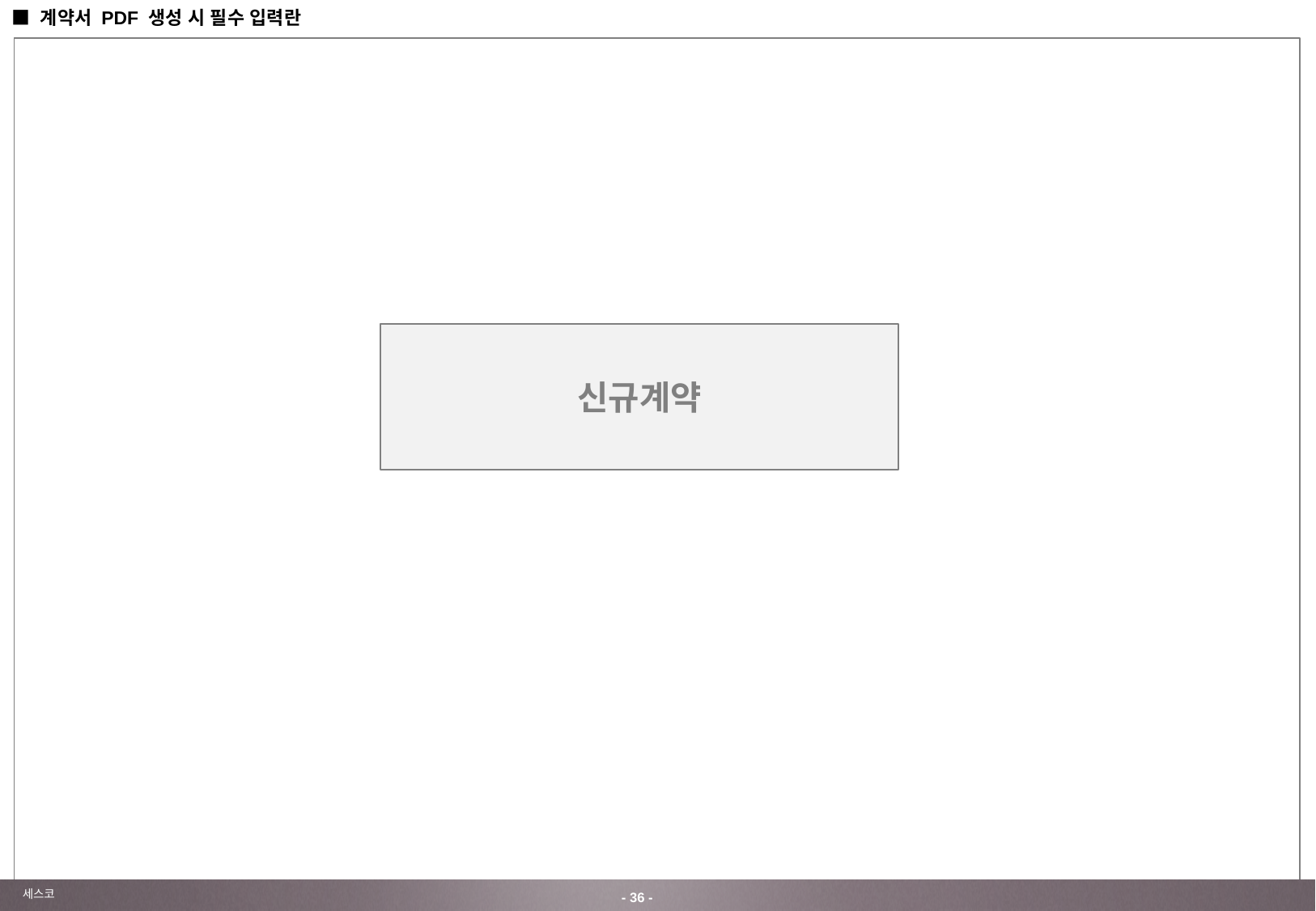

■ 계약서 PDF 생성 시 필수 입력란
신규계약